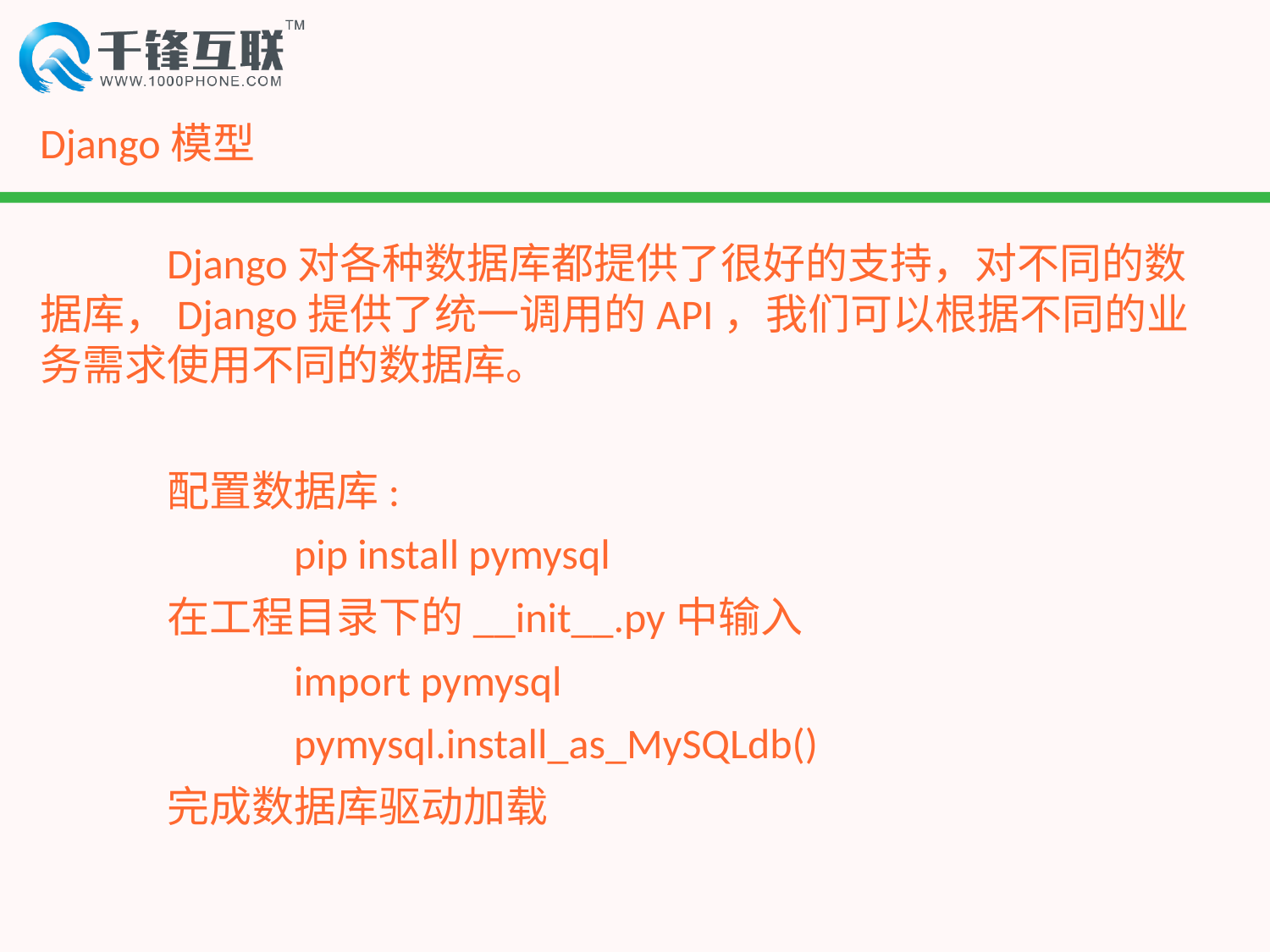

# Django模型
	Django对各种数据库都提供了很好的支持，对不同的数据库，Django提供了统一调用的API，我们可以根据不同的业务需求使用不同的数据库。

	配置数据库:
		pip install pymysql
	在工程目录下的__init__.py中输入
		import pymysql
		pymysql.install_as_MySQLdb()
	完成数据库驱动加载